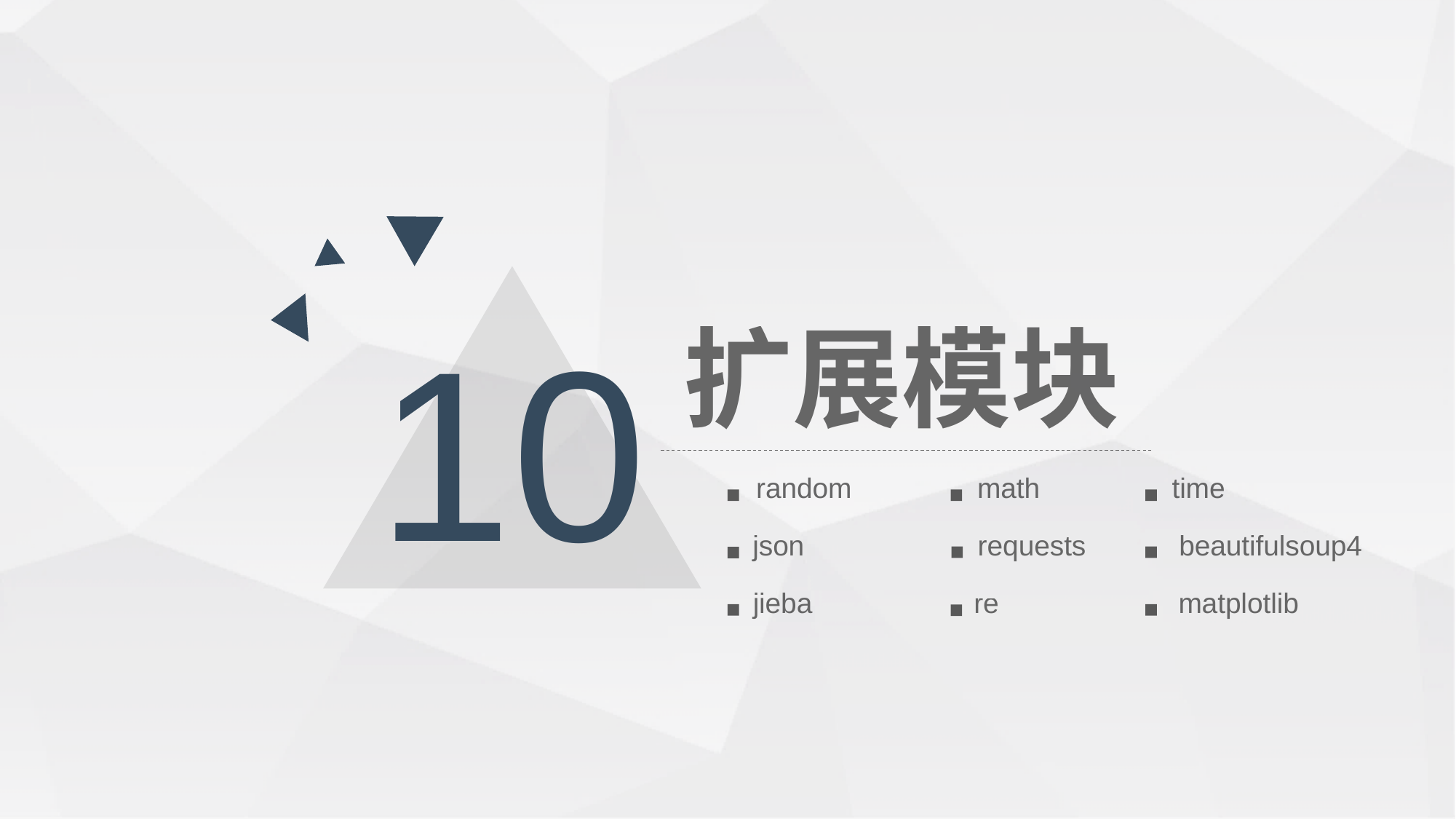

10

扩展模块
random

math

time

requests

beautifulsoup4

json

jieba

matplotlib

re